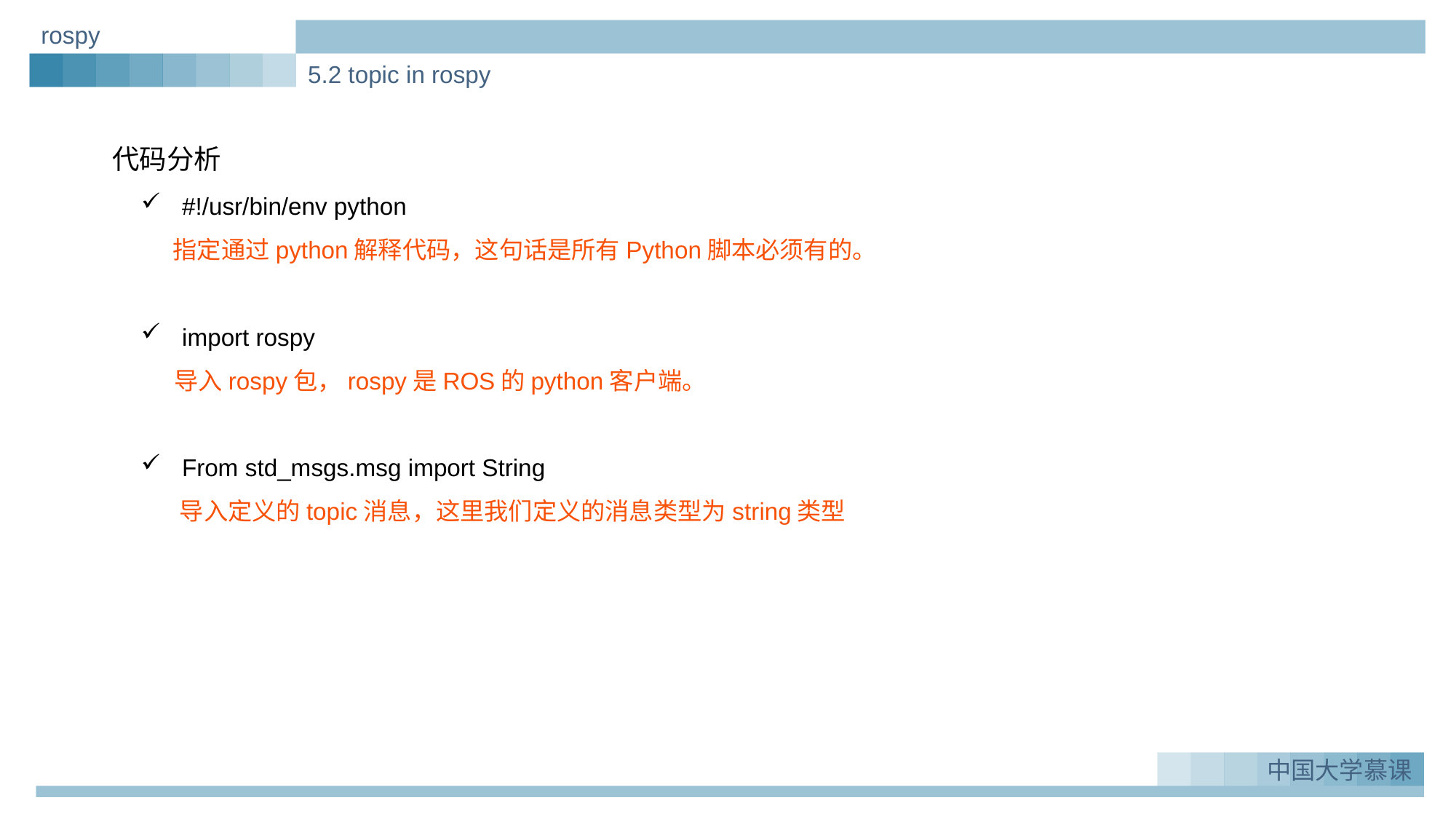

rospy
5.2 topic in rospy
代码分析

#!/usr/bin/env python
指定通过python解释代码，这句话是所有Python脚本必须有的。

import rospy
     导入rospy包，rospy是ROS的python客户端。

From std_msgs.msg import String
      导入定义的topic消息，这里我们定义的消息类型为string类型

实例一：Greeting_demo
1.
中国大学慕课